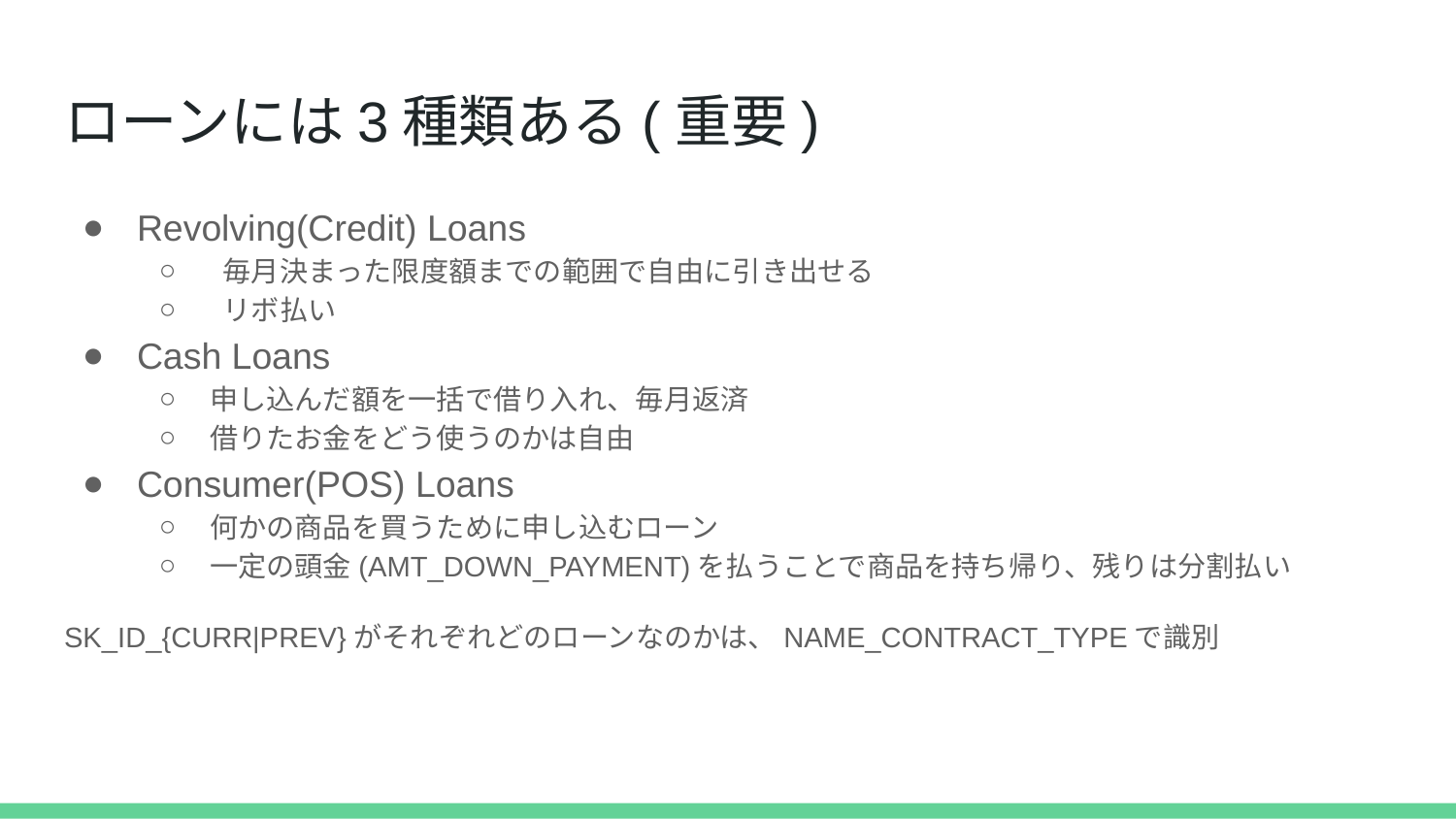

# ローンには3種類ある(重要)
Revolving(Credit) Loans
 毎月決まった限度額までの範囲で自由に引き出せる
 リボ払い
Cash Loans
申し込んだ額を一括で借り入れ、毎月返済
借りたお金をどう使うのかは自由
Consumer(POS) Loans
何かの商品を買うために申し込むローン
一定の頭金(AMT_DOWN_PAYMENT)を払うことで商品を持ち帰り、残りは分割払い
SK_ID_{CURR|PREV}がそれぞれどのローンなのかは、NAME_CONTRACT_TYPEで識別